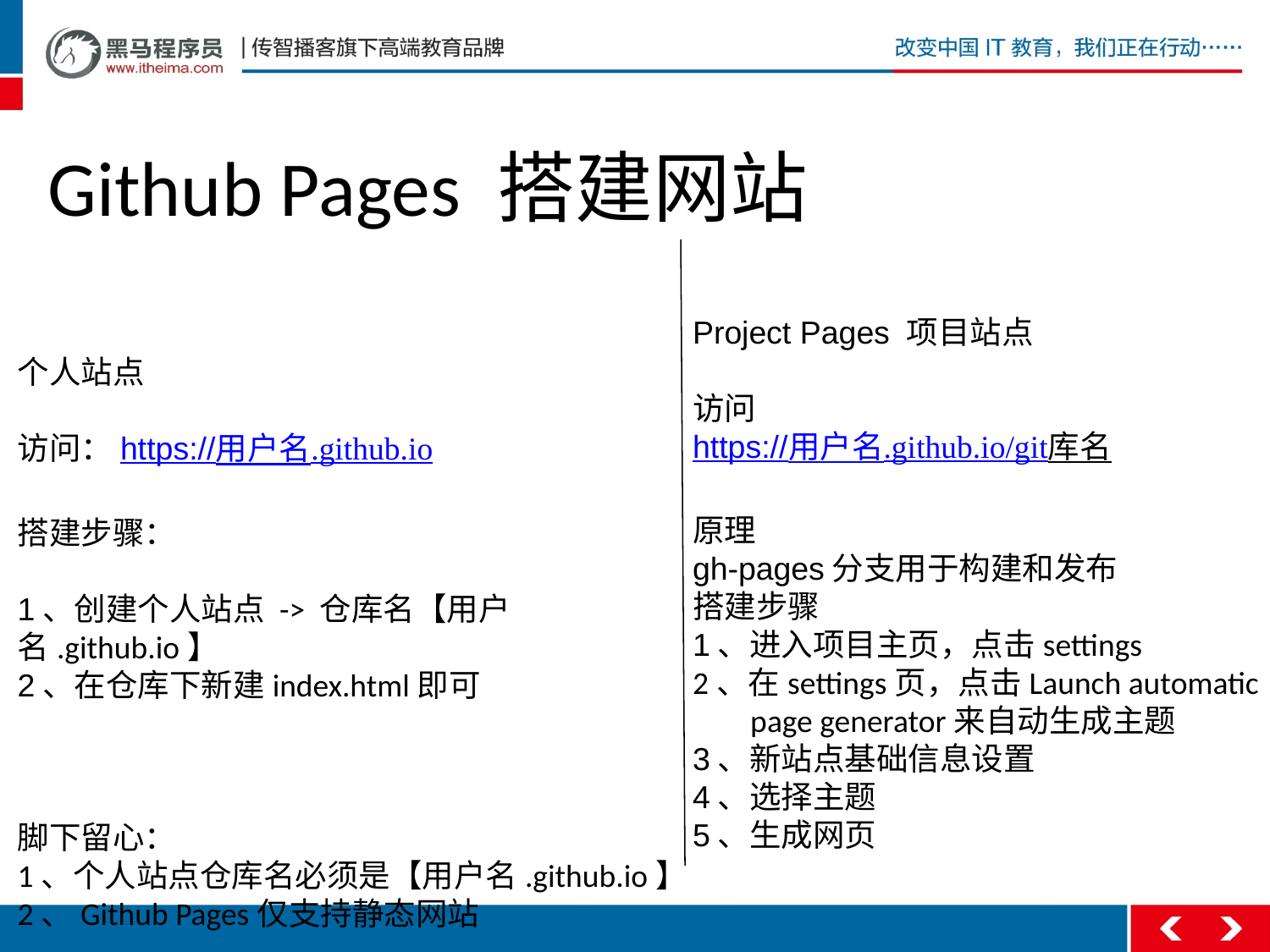

# Github Pages 搭建网站

Project Pages 项目站点 访问
https://用户名.github.io/git库名  原理
gh-pages分支用于构建和发布搭建步骤
1、进入项目主页，点击settings2、在settings页，点击Launch automatic
        page generator来自动生成主题
3、新站点基础信息设置
4、选择主题
5、生成网页

个人站点

访问：https://用户名.github.io

搭建步骤：

1、创建个人站点 -> 仓库名【用户名.github.io】
2、在仓库下新建index.html即可

脚下留心：
1、个人站点仓库名必须是【用户名.github.io】
2、Github Pages仅支持静态网站